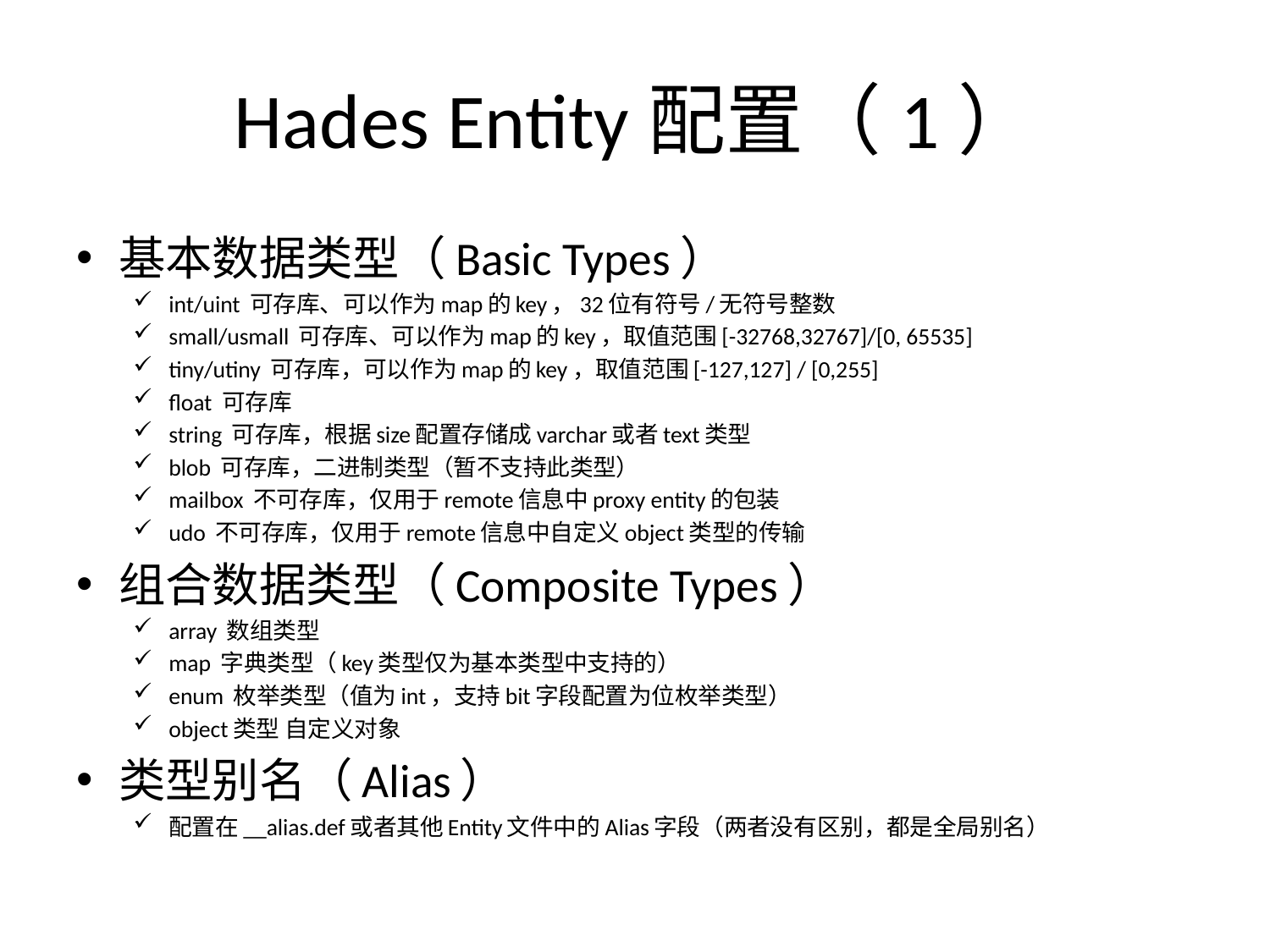

# Hades Entity配置（1）
基本数据类型（Basic Types）
int/uint 可存库、可以作为map的key，32位有符号/无符号整数
small/usmall 可存库、可以作为map的key，取值范围[-32768,32767]/[0, 65535]
tiny/utiny 可存库，可以作为map的key，取值范围[-127,127] / [0,255]
float 可存库
string 可存库，根据size配置存储成varchar或者text类型
blob 可存库，二进制类型（暂不支持此类型）
mailbox 不可存库，仅用于remote信息中proxy entity的包装
udo 不可存库，仅用于remote信息中自定义object类型的传输
组合数据类型（Composite Types）
array 数组类型
map 字典类型（key类型仅为基本类型中支持的）
enum 枚举类型（值为int，支持bit字段配置为位枚举类型）
object类型 自定义对象
类型别名（Alias）
配置在__alias.def或者其他Entity文件中的Alias字段（两者没有区别，都是全局别名）